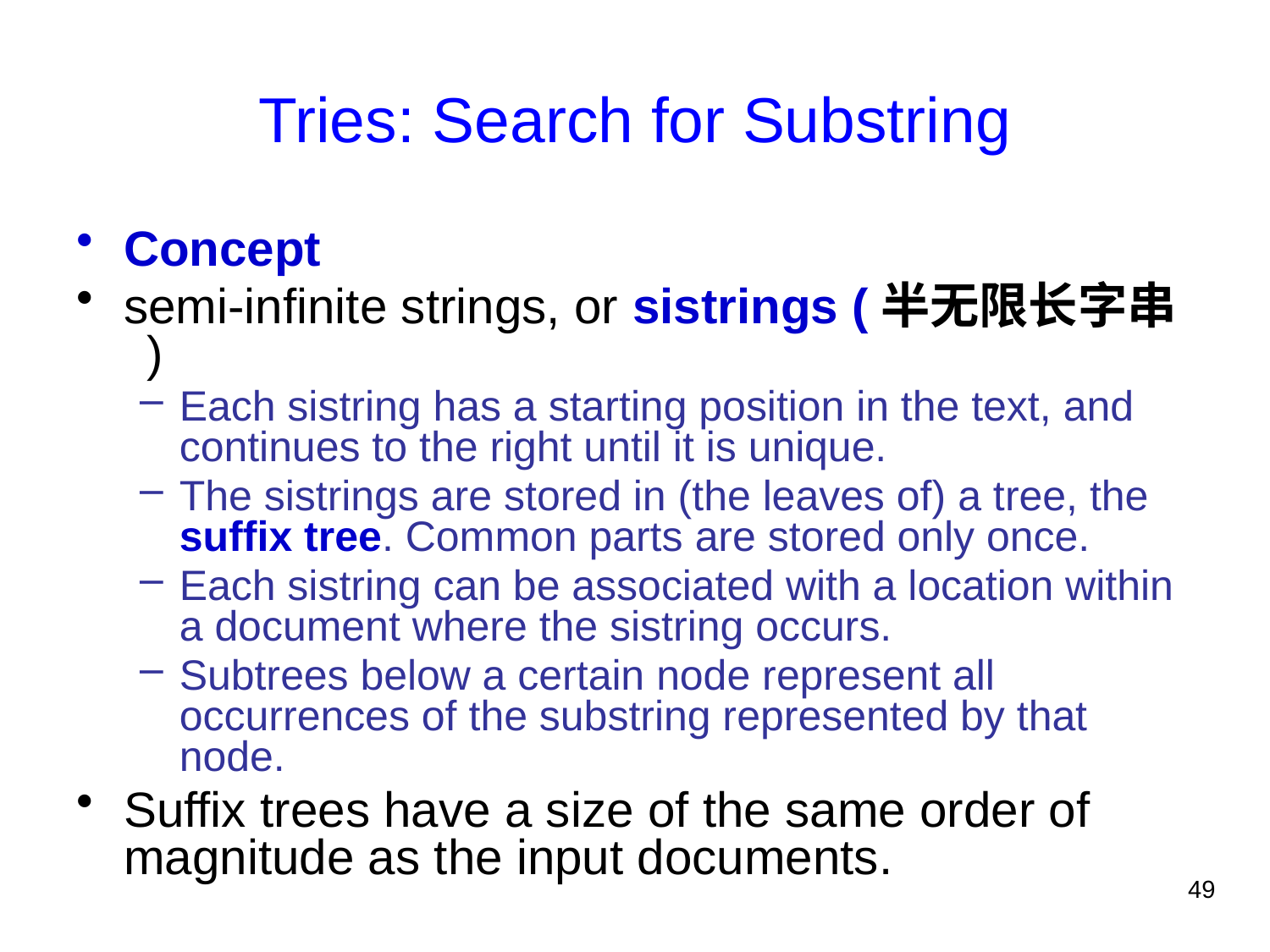

2021/7/19
# Tries: Search for Substring
Concept
semi-infinite strings, or sistrings (半无限长字串 )
Each sistring has a starting position in the text, and continues to the right until it is unique.
The sistrings are stored in (the leaves of) a tree, the suffix tree. Common parts are stored only once.
Each sistring can be associated with a location within a document where the sistring occurs.
Subtrees below a certain node represent all occurrences of the substring represented by that node.
Suffix trees have a size of the same order of magnitude as the input documents.

49